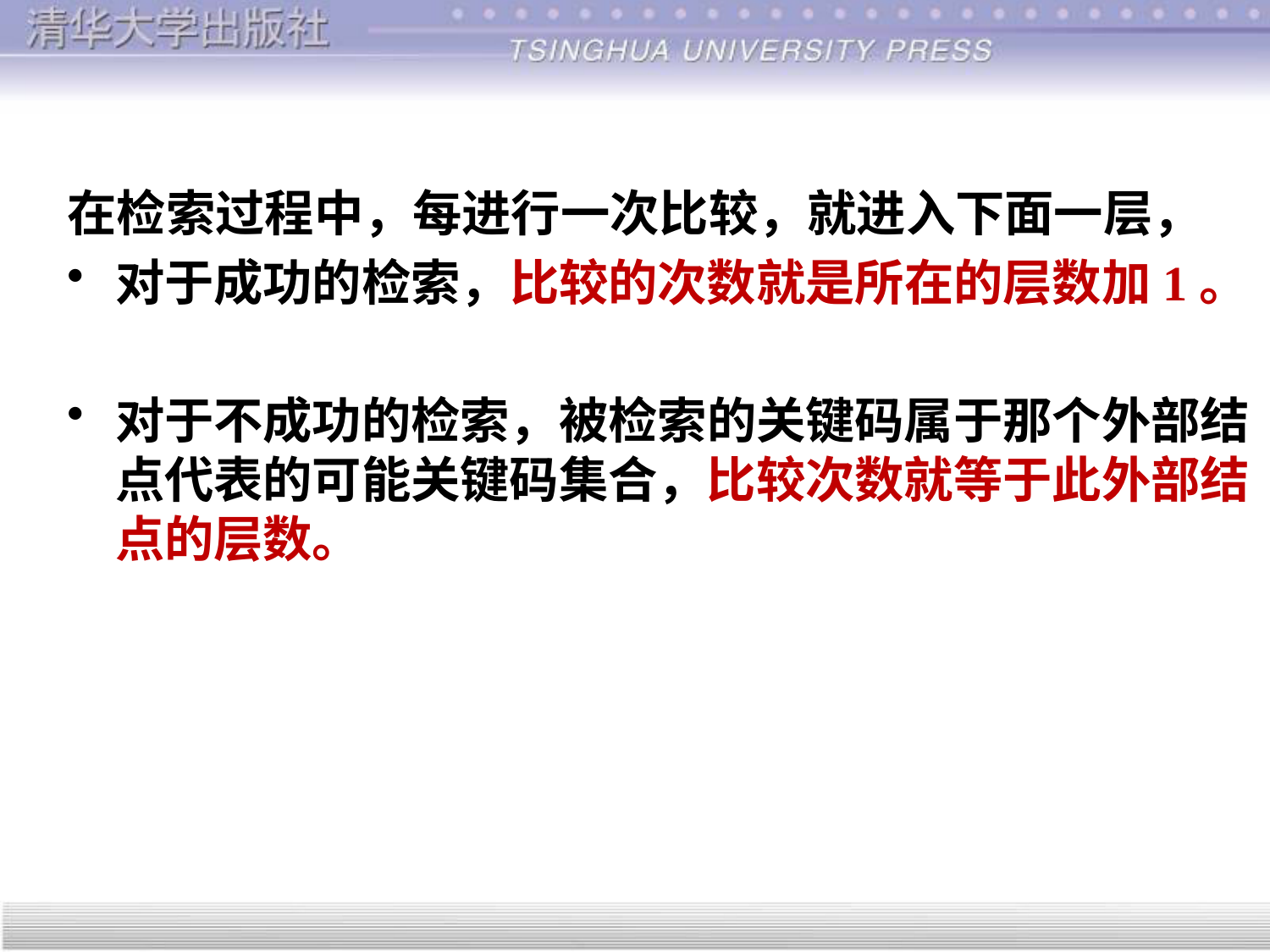

在检索过程中，每进行一次比较，就进入下面一层，
对于成功的检索，比较的次数就是所在的层数加1。

对于不成功的检索，被检索的关键码属于那个外部结点代表的可能关键码集合，比较次数就等于此外部结点的层数。
82